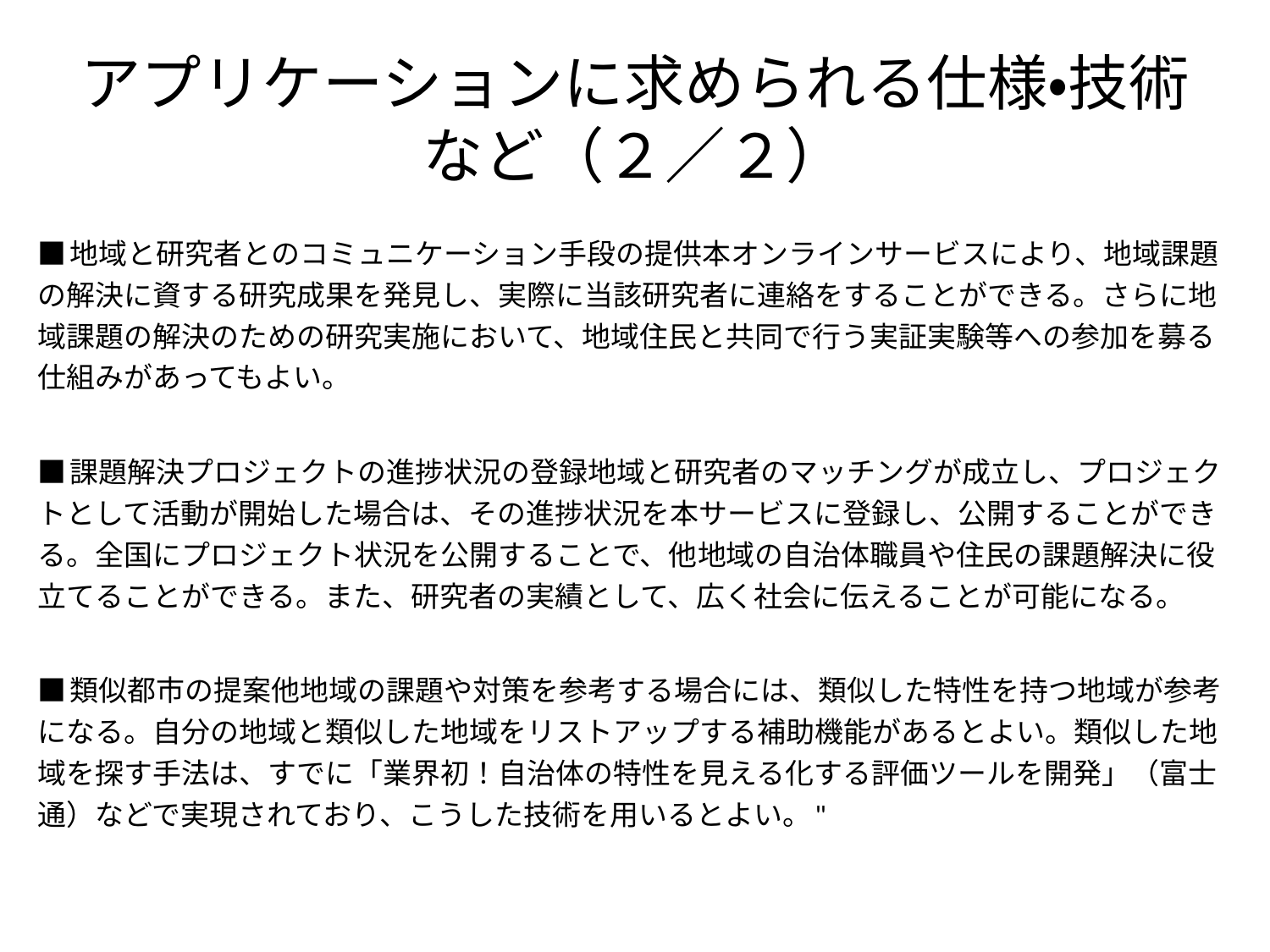

# アプリケーションに求められる仕様・技術など（２／２）
■地域と研究者とのコミュニケーション手段の提供本オンラインサービスにより、地域課題の解決に資する研究成果を発見し、実際に当該研究者に連絡をすることができる。さらに地域課題の解決のための研究実施において、地域住民と共同で行う実証実験等への参加を募る仕組みがあってもよい。

■課題解決プロジェクトの進捗状況の登録地域と研究者のマッチングが成立し、プロジェクトとして活動が開始した場合は、その進捗状況を本サービスに登録し、公開することができる。全国にプロジェクト状況を公開することで、他地域の自治体職員や住民の課題解決に役立てることができる。また、研究者の実績として、広く社会に伝えることが可能になる。

■類似都市の提案他地域の課題や対策を参考する場合には、類似した特性を持つ地域が参考になる。自分の地域と類似した地域をリストアップする補助機能があるとよい。類似した地域を探す手法は、すでに「業界初！自治体の特性を見える化する評価ツールを開発」（富士通）などで実現されており、こうした技術を用いるとよい。"